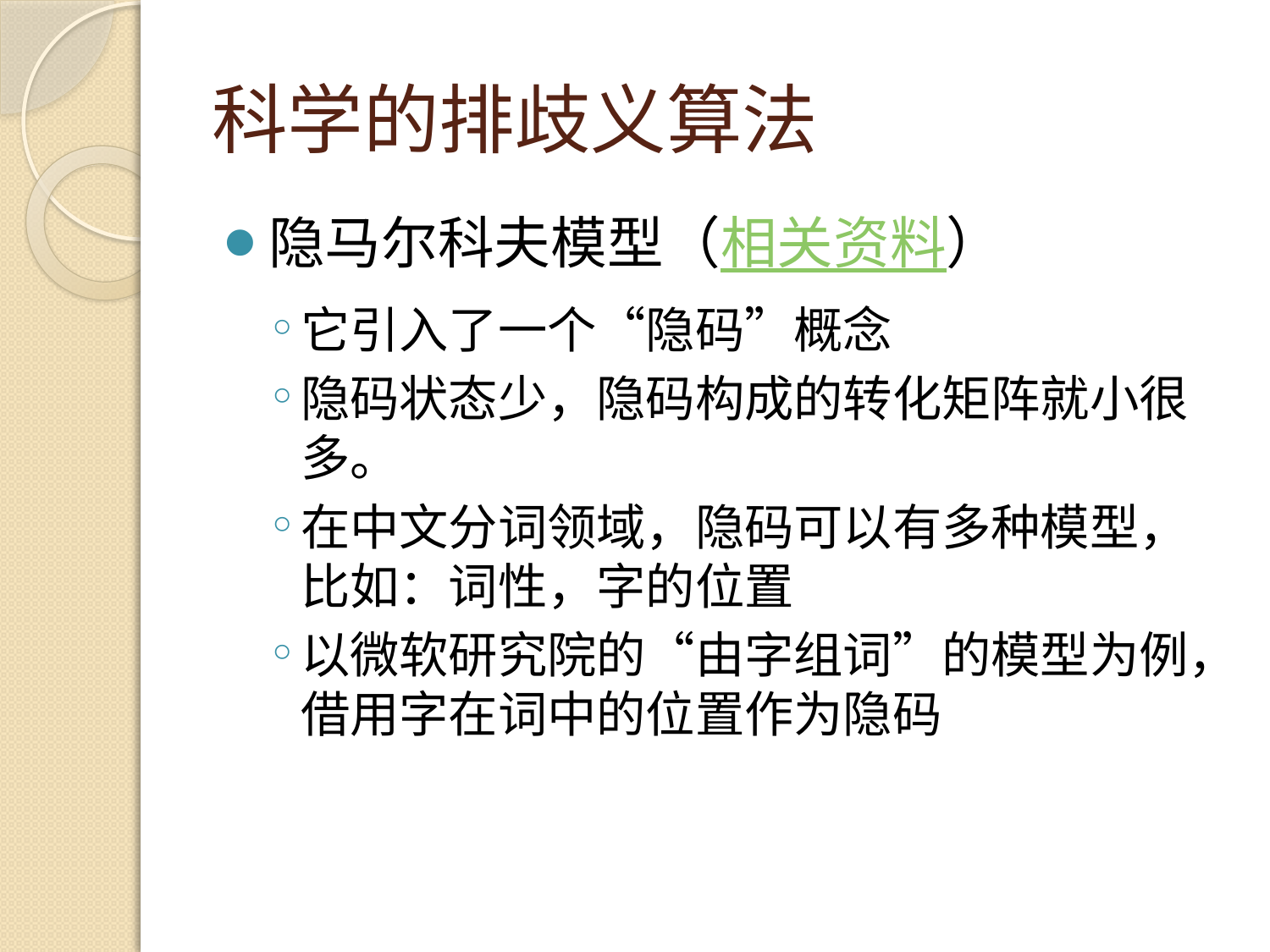

# 科学的排歧义算法
隐马尔科夫模型（相关资料）
它引入了一个“隐码”概念
隐码状态少，隐码构成的转化矩阵就小很多。
在中文分词领域，隐码可以有多种模型，比如：词性，字的位置
以微软研究院的“由字组词”的模型为例，借用字在词中的位置作为隐码